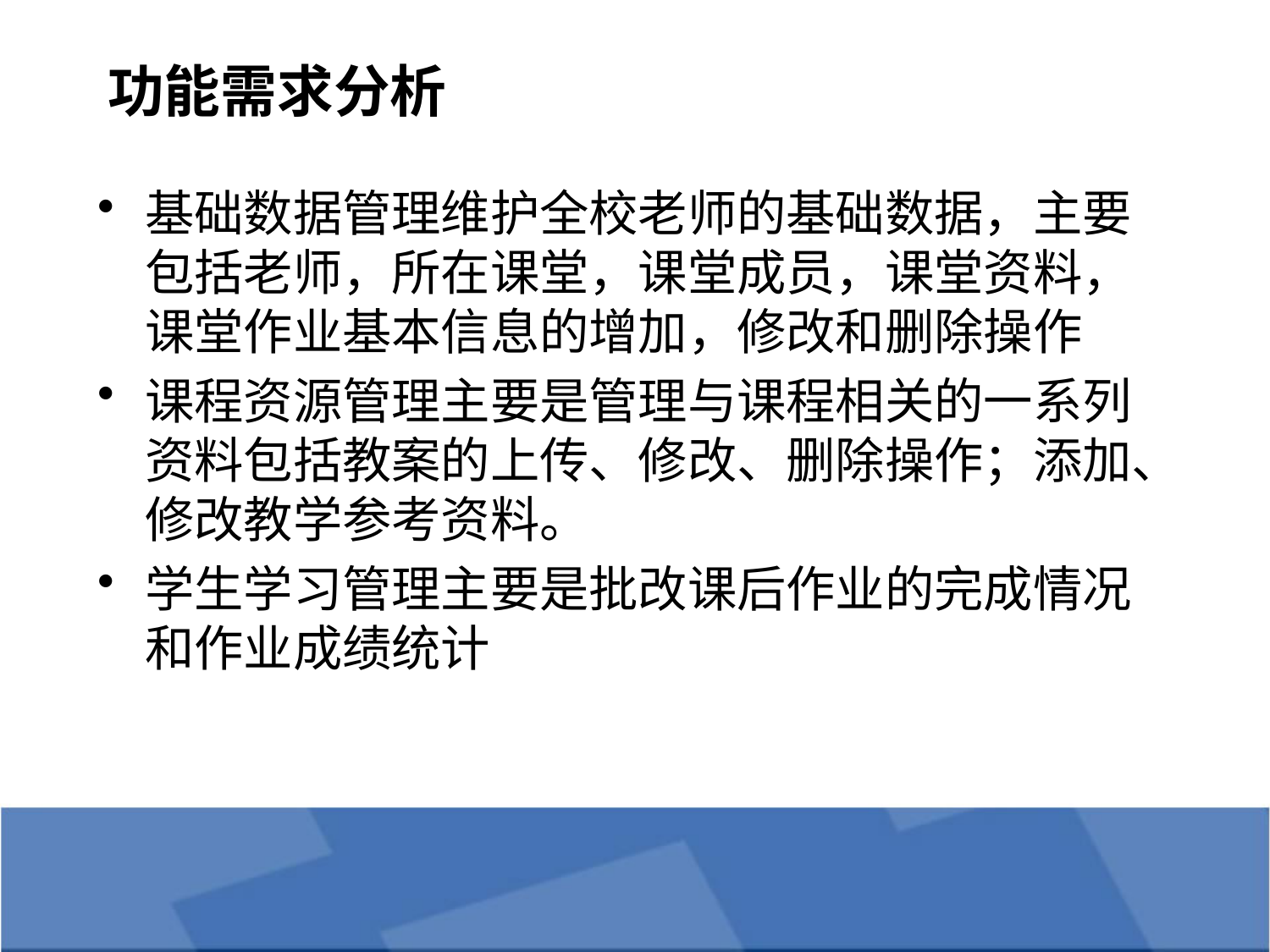

# 功能需求分析
基础数据管理维护全校老师的基础数据，主要包括老师，所在课堂，课堂成员，课堂资料，课堂作业基本信息的增加，修改和删除操作
课程资源管理主要是管理与课程相关的一系列资料包括教案的上传、修改、删除操作；添加、修改教学参考资料。
学生学习管理主要是批改课后作业的完成情况和作业成绩统计